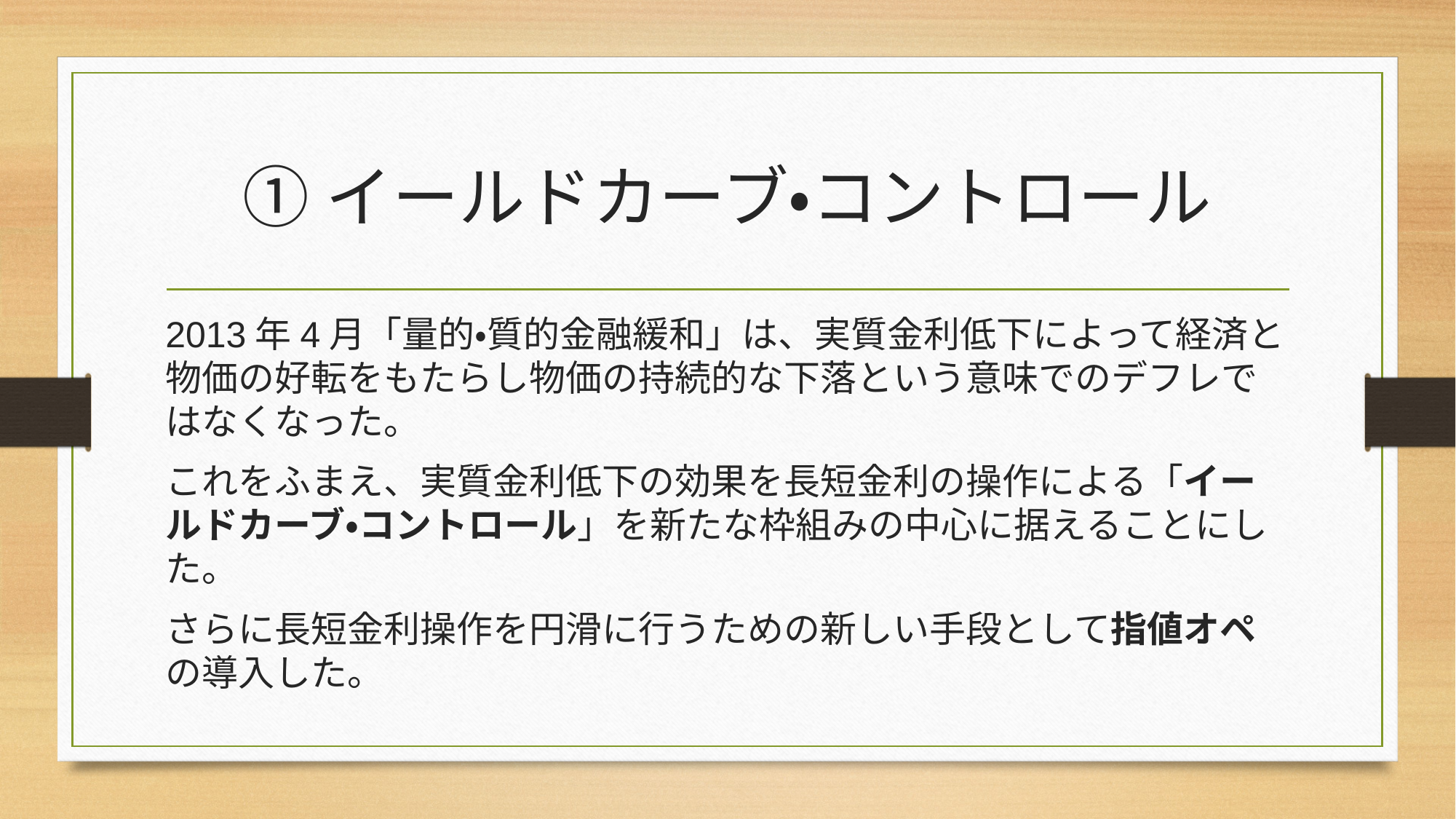

# ①イールドカーブ・コントロール
2013年4月「量的・質的金融緩和」は、実質金利低下によって経済と物価の好転をもたらし物価の持続的な下落という意味でのデフレではなくなった。
これをふまえ、実質金利低下の効果を長短金利の操作による「イールドカーブ・コントロール」を新たな枠組みの中心に据えることにした。
さらに長短金利操作を円滑に行うための新しい手段として指値オペの導入した。